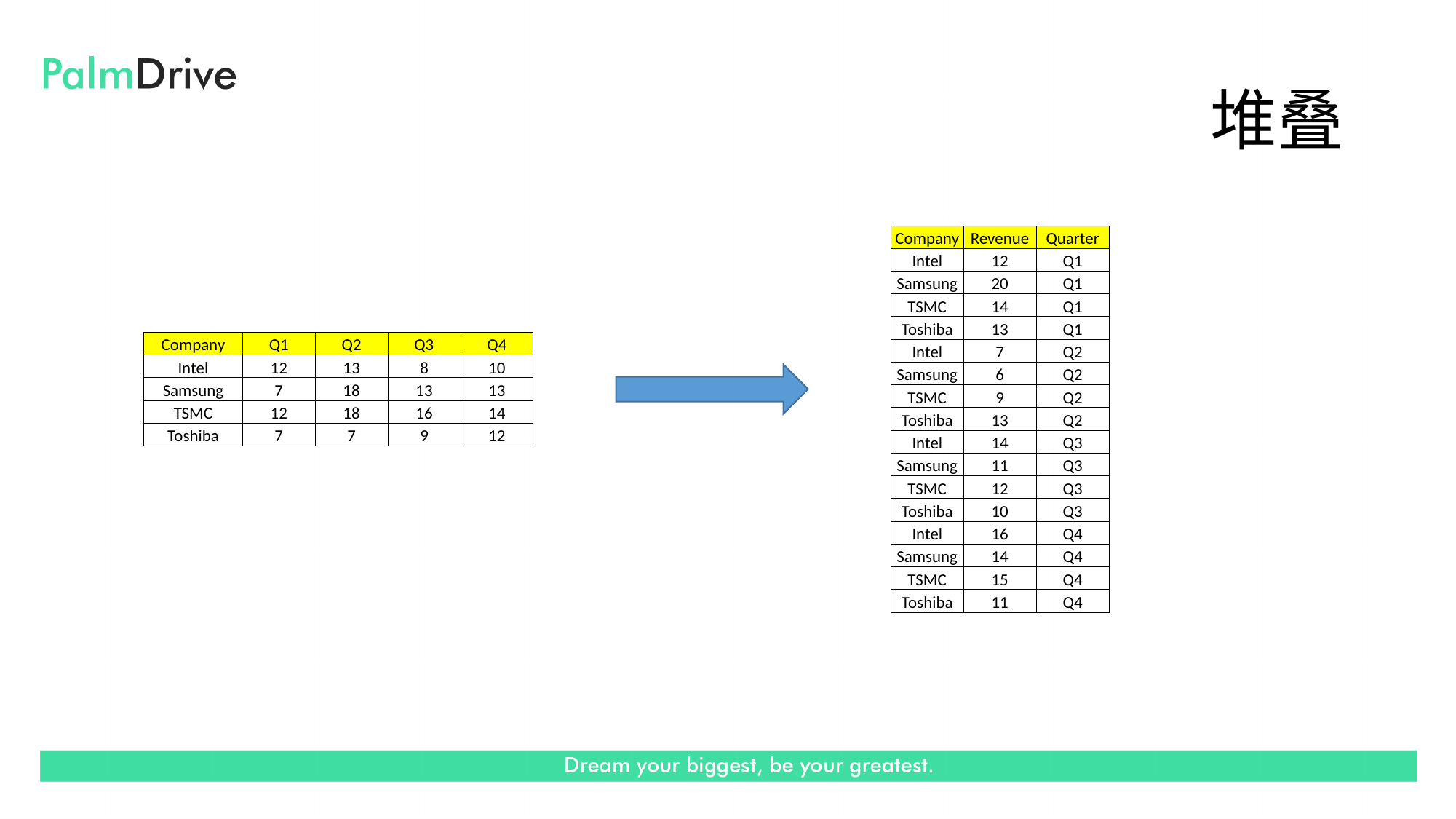

# 堆叠
| Company | Revenue | Quarter |
| --- | --- | --- |
| Intel | 12 | Q1 |
| Samsung | 20 | Q1 |
| TSMC | 14 | Q1 |
| Toshiba | 13 | Q1 |
| Intel | 7 | Q2 |
| Samsung | 6 | Q2 |
| TSMC | 9 | Q2 |
| Toshiba | 13 | Q2 |
| Intel | 14 | Q3 |
| Samsung | 11 | Q3 |
| TSMC | 12 | Q3 |
| Toshiba | 10 | Q3 |
| Intel | 16 | Q4 |
| Samsung | 14 | Q4 |
| TSMC | 15 | Q4 |
| Toshiba | 11 | Q4 |
| Company | Q1 | Q2 | Q3 | Q4 |
| --- | --- | --- | --- | --- |
| Intel | 12 | 13 | 8 | 10 |
| Samsung | 7 | 18 | 13 | 13 |
| TSMC | 12 | 18 | 16 | 14 |
| Toshiba | 7 | 7 | 9 | 12 |